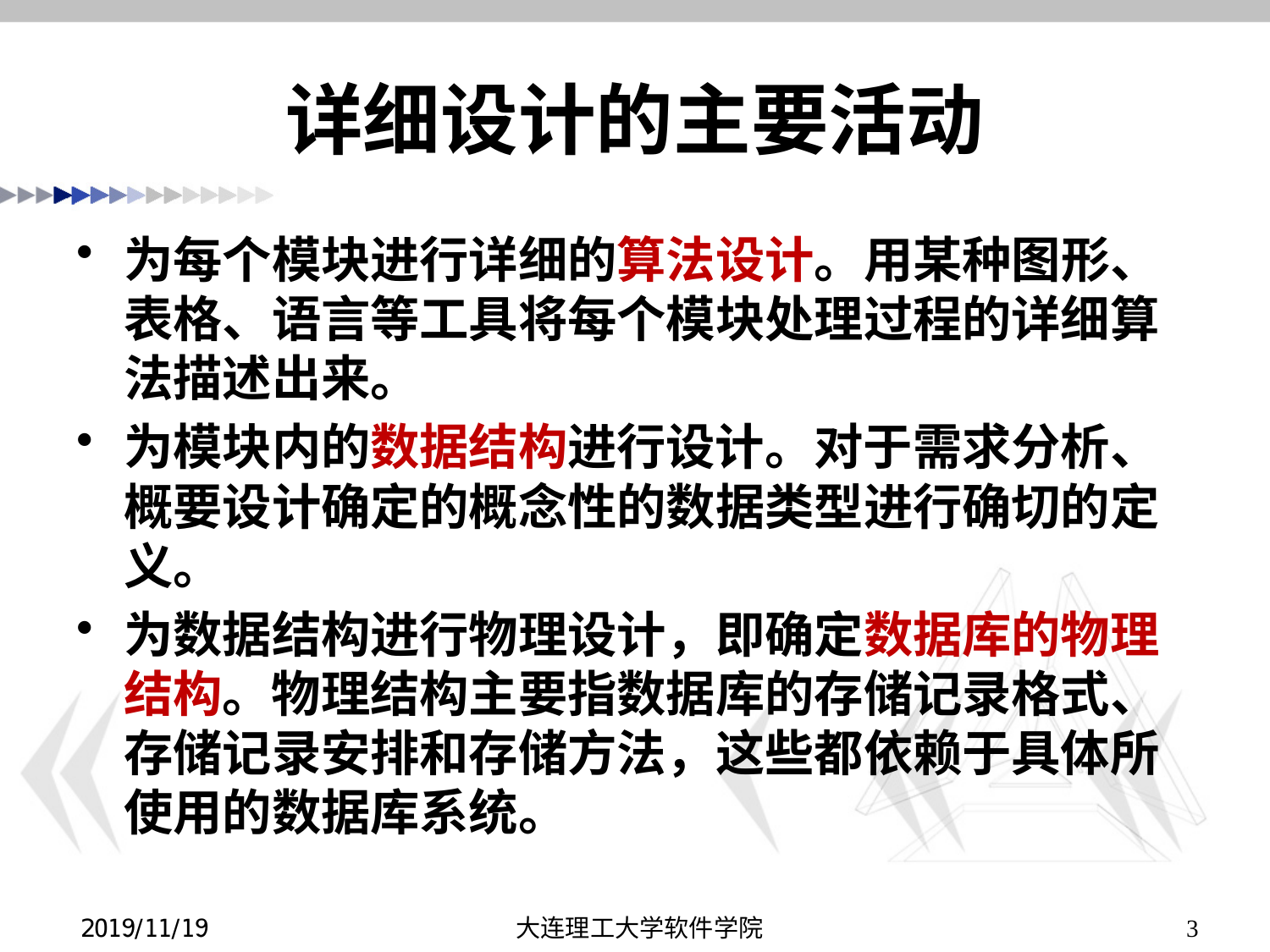

# 详细设计的主要活动
为每个模块进行详细的算法设计。用某种图形、表格、语言等工具将每个模块处理过程的详细算法描述出来。
为模块内的数据结构进行设计。对于需求分析、概要设计确定的概念性的数据类型进行确切的定义。
为数据结构进行物理设计，即确定数据库的物理结构。物理结构主要指数据库的存储记录格式、存储记录安排和存储方法，这些都依赖于具体所使用的数据库系统。
2019/11/19
大连理工大学软件学院
3